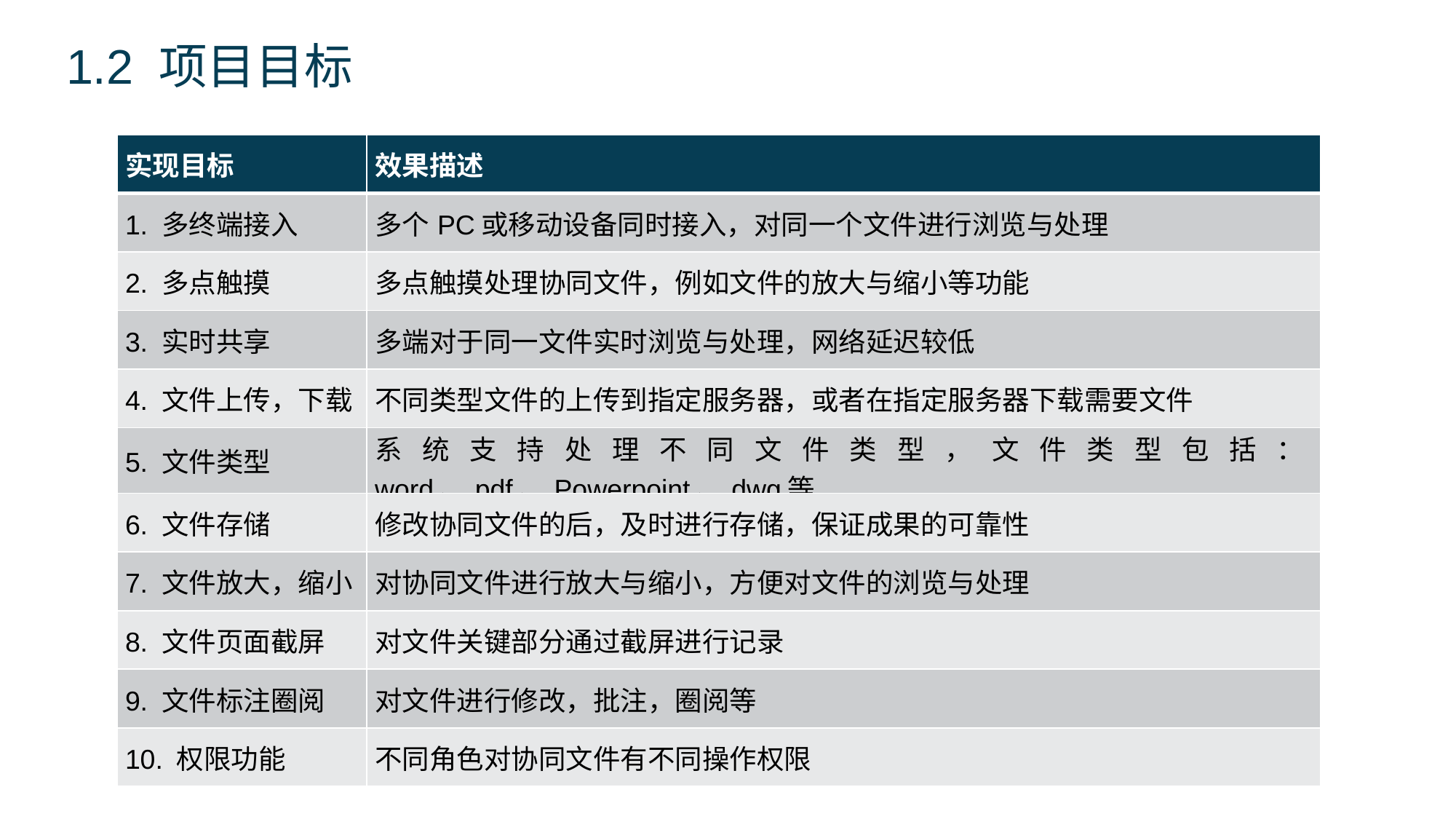

1.2 项目目标
| 实现目标 | 效果描述 |
| --- | --- |
| 1. 多终端接入 | 多个PC或移动设备同时接入，对同一个文件进行浏览与处理 |
| 2. 多点触摸 | 多点触摸处理协同文件，例如文件的放大与缩小等功能 |
| 3. 实时共享 | 多端对于同一文件实时浏览与处理，网络延迟较低 |
| 4. 文件上传，下载 | 不同类型文件的上传到指定服务器，或者在指定服务器下载需要文件 |
| 5. 文件类型 | 系统支持处理不同文件类型，文件类型包括：word、pdf、Powerpoint、dwg等 |
| 6. 文件存储 | 修改协同文件的后，及时进行存储，保证成果的可靠性 |
| 7. 文件放大，缩小 | 对协同文件进行放大与缩小，方便对文件的浏览与处理 |
| 8. 文件页面截屏 | 对文件关键部分通过截屏进行记录 |
| 9. 文件标注圈阅 | 对文件进行修改，批注，圈阅等 |
| 10. 权限功能 | 不同角色对协同文件有不同操作权限 |